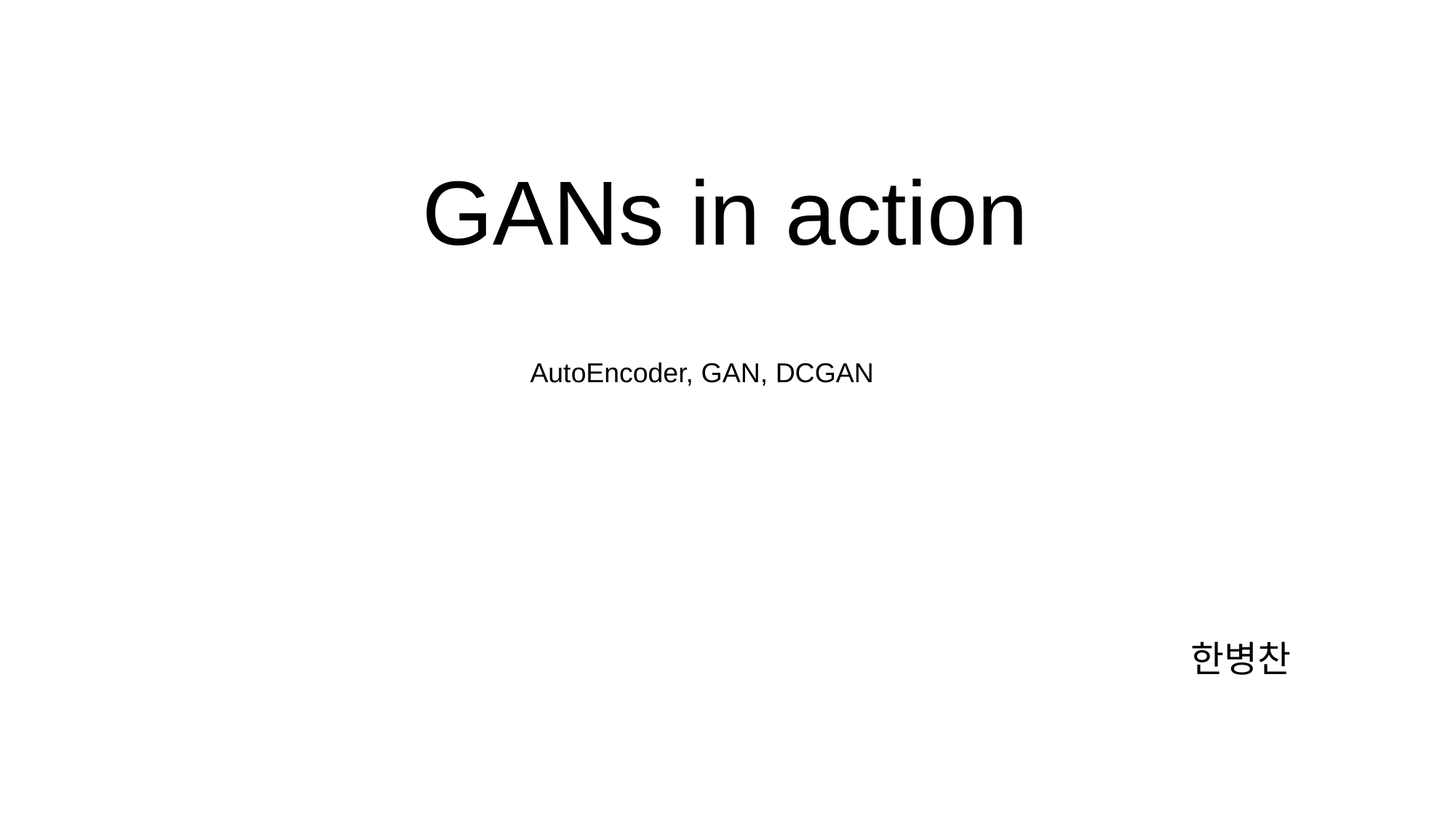

# GANs in action
AutoEncoder, GAN, DCGAN
한병찬